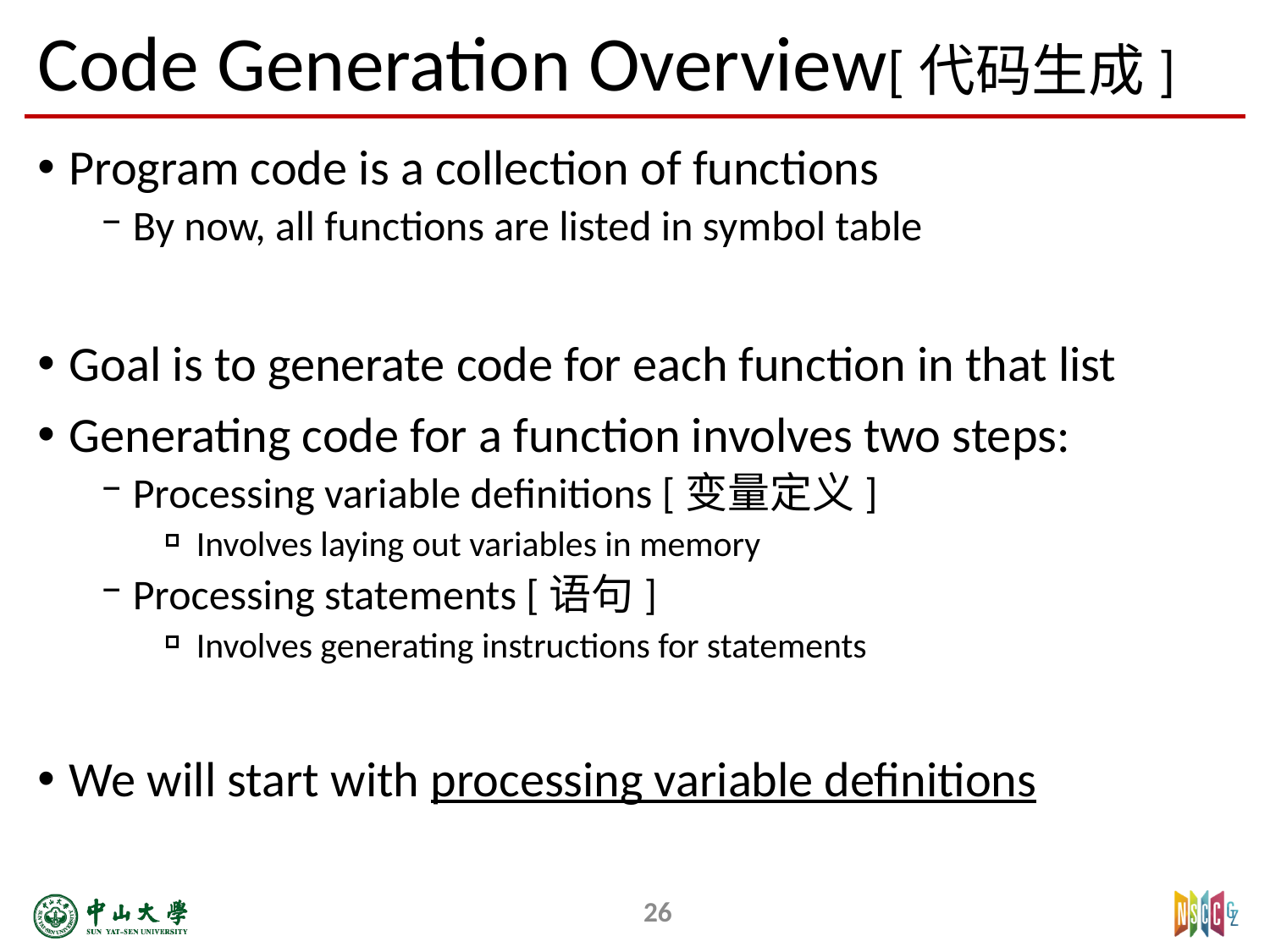

# Code Generation Overview[代码生成]
Program code is a collection of functions
By now, all functions are listed in symbol table

Goal is to generate code for each function in that list
Generating code for a function involves two steps:
Processing variable definitions [变量定义]
Involves laying out variables in memory
Processing statements [语句]
Involves generating instructions for statements

We will start with processing variable definitions
26